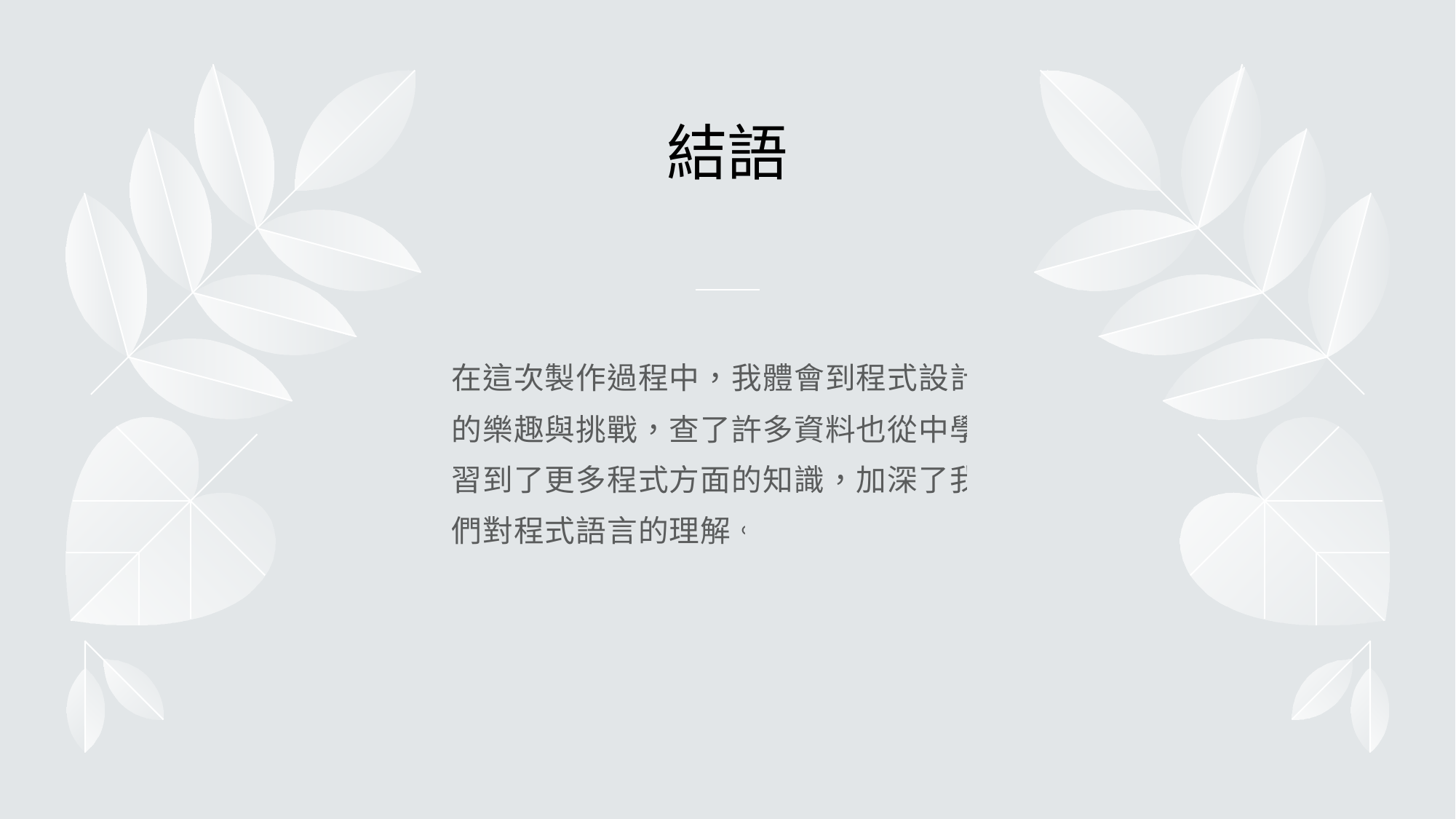

# 結語

在這次製作過程中，我體會到程式設計的樂趣與挑戰，查了許多資料也從中學習到了更多程式方面的知識，加深了我們對程式語言的理解。